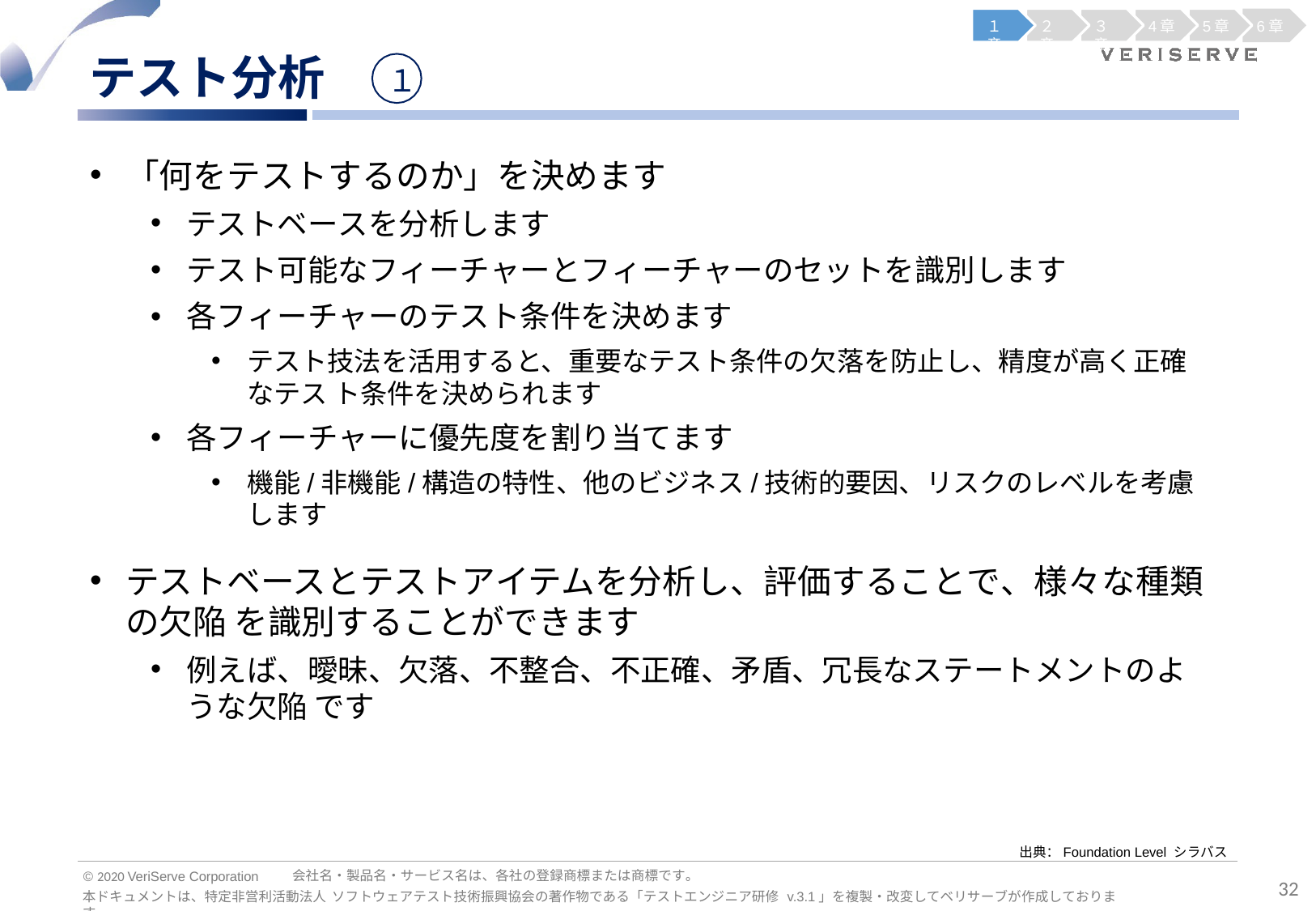

１章
２章
３章
4章
5章
6章
テスト分析

１
「何をテストするのか」を決めます
テストベースを分析します
テスト可能なフィーチャーとフィーチャーのセットを識別します
各フィーチャーのテスト条件を決めます
テスト技法を活用すると、重要なテスト条件の欠落を防止し、精度が高く正確なテス ト条件を決められます
各フィーチャーに優先度を割り当てます
機能/非機能/構造の特性、他のビジネス/技術的要因、リスクのレベルを考慮します

テストベースとテストアイテムを分析し、評価することで、様々な種類の欠陥 を識別することができます
例えば、曖昧、欠落、不整合、不正確、矛盾、冗長なステートメントのような欠陥 です
出典：Foundation Level シラバス
会社名・製品名・サービス名は、各社の登録商標または商標です。
© 2020 VeriServe Corporation
32
本ドキュメントは、特定非営利活動法人 ソフトウェアテスト技術振興協会の著作物である「テストエンジニア研修 v.3.1」を複製・改変してベリサーブが作成しております。